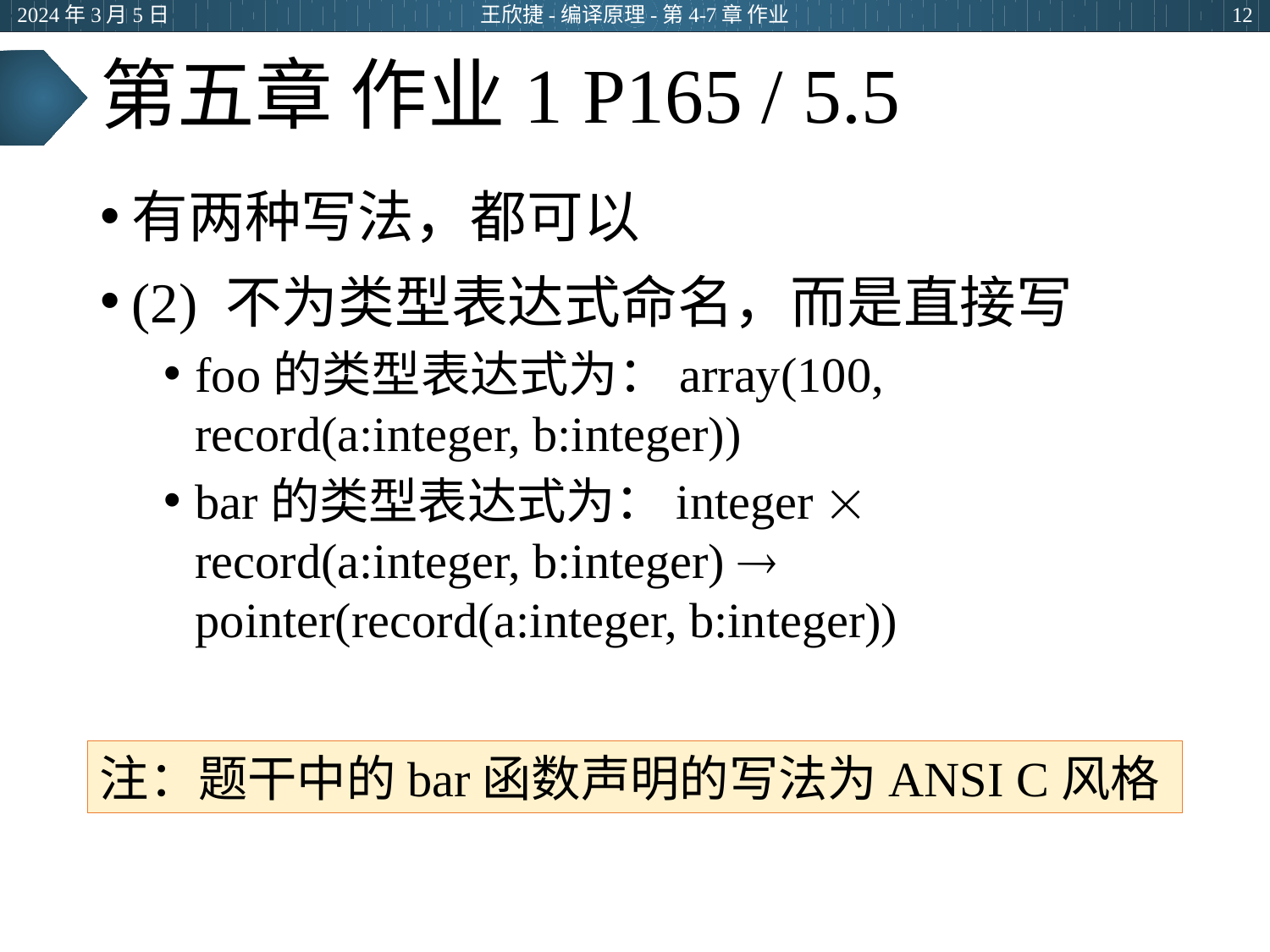

2024年3月5日
王欣捷-编译原理-第4-7章 作业
12
# 第五章 作业1 P165 / 5.5
有两种写法，都可以
(2) 不为类型表达式命名，而是直接写
foo的类型表达式为：array(100, record(a:integer, b:integer))
bar的类型表达式为：integer × record(a:integer, b:integer) → pointer(record(a:integer, b:integer))
注：题干中的bar函数声明的写法为ANSI C风格